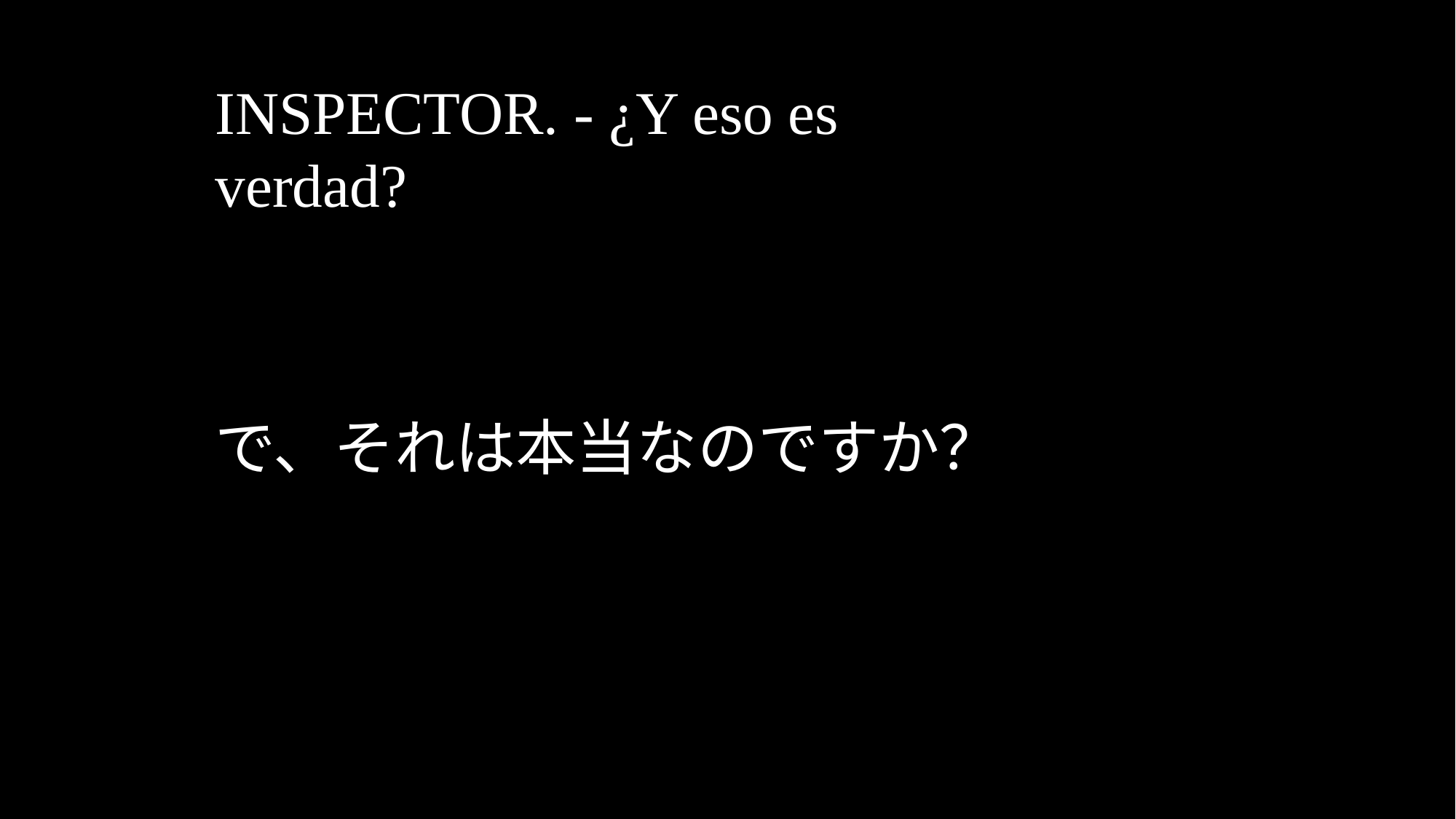

INSPECTOR. - ¿Y eso es verdad?

で、それは本当なのですか？